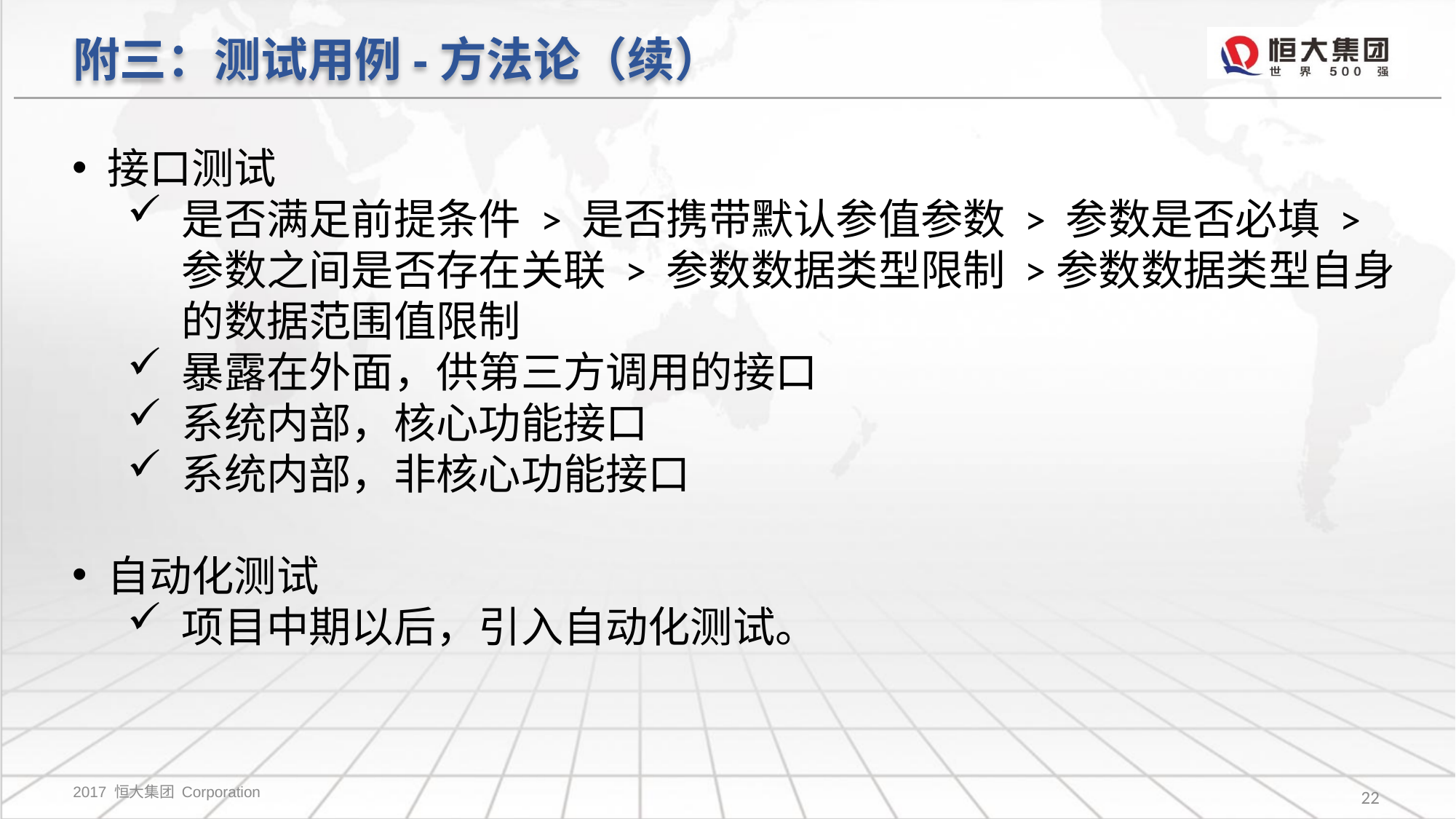

# 附三：测试用例-方法论（续）
接口测试
是否满足前提条件 > 是否携带默认参值参数 > 参数是否必填 > 参数之间是否存在关联 > 参数数据类型限制 >参数数据类型自身的数据范围值限制
暴露在外面，供第三方调用的接口
系统内部，核心功能接口
系统内部，非核心功能接口

自动化测试
项目中期以后，引入自动化测试。

2017 恒大集团 Corporation
22